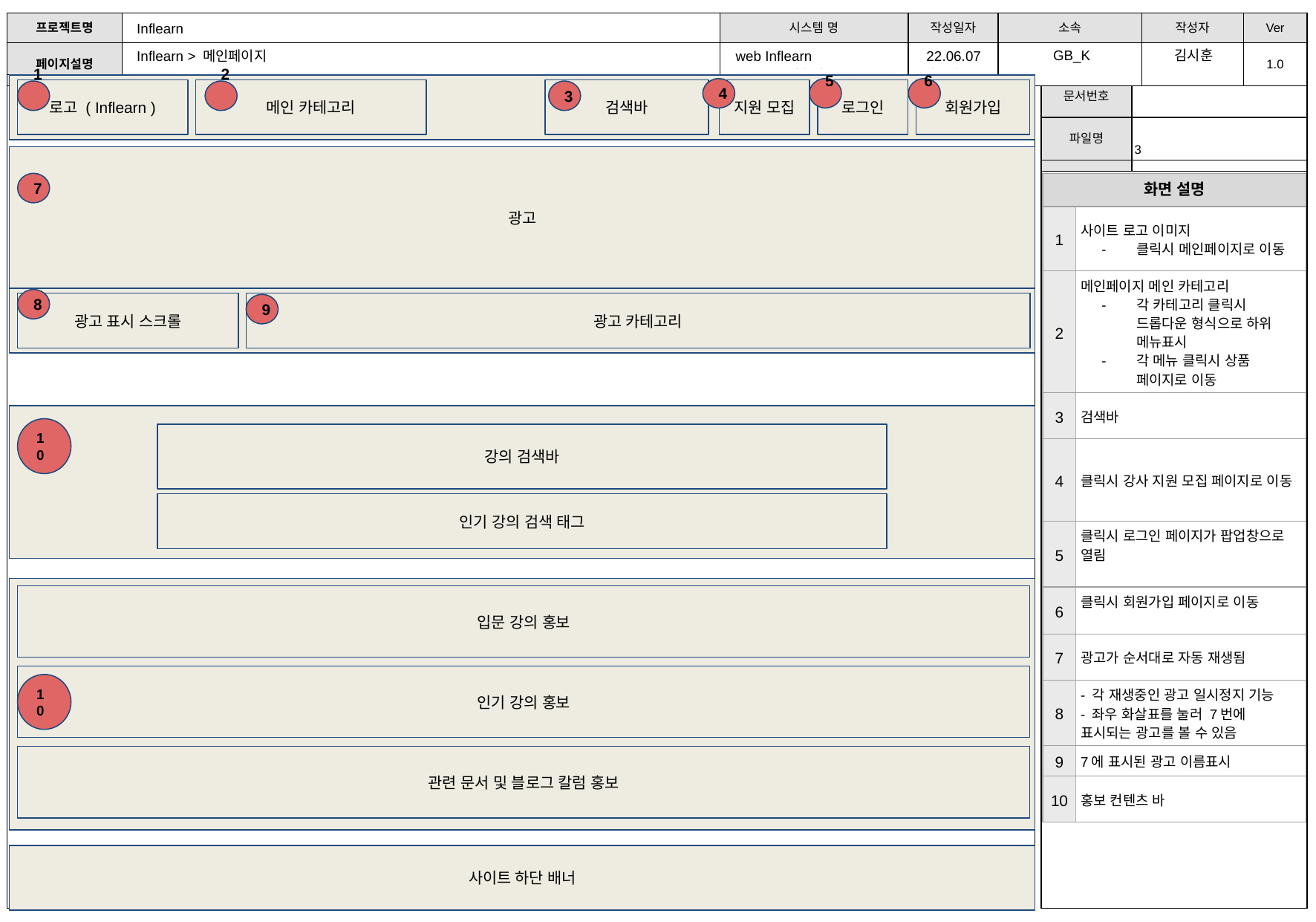

Inflearn
인프런 > 로그인
표지
GB_K
김시훈
Inflearn > 메인페이지
web Inflearn
22.06.07

5
6
4
로고 ( Inflearn )
메인 카테고리
검색바
지원 모집
로그인
회원가입
1
2
3

광고
7
| 화면 설명 |  |
| --- | --- |
| 1 | 사이트 로고 이미지 클릭시 메인페이지로 이동 |
| 2 | 메인페이지 메인 카테고리 각 카테고리 클릭시 드롭다운 형식으로 하위 메뉴표시 각 메뉴 클릭시 상품 페이지로 이동 |
| 3 | 검색바 |
| 4 | 클릭시 강사 지원 모집 페이지로 이동 |
| 5 | 클릭시 로그인 페이지가 팝업창으로 열림 |
| 6 | 클릭시 회원가입 페이지로 이동 |
| 7 | 광고가 순서대로 자동 재생됨 |
| 8 | - 각 재생중인 광고 일시정지 기능 - 좌우 화살표를 눌러 7번에 표시되는 광고를 볼 수 있음 |
| 9 | 7에 표시된 광고 이름표시 |
| 10 | 홍보 컨텐츠 바 |

8
광고 표시 스크롤
광고 카테고리
9

10
강의 검색바
인기 강의 검색 태그

입문 강의 홍보
인기 강의 홍보
10
관련 문서 및 블로그 칼럼 홍보
사이트 하단 배너
* 본 문서는 UI 화면의 개발의 방향성을 제시하는 것으로 실제 개발 제품과 다를 수 있습니다.